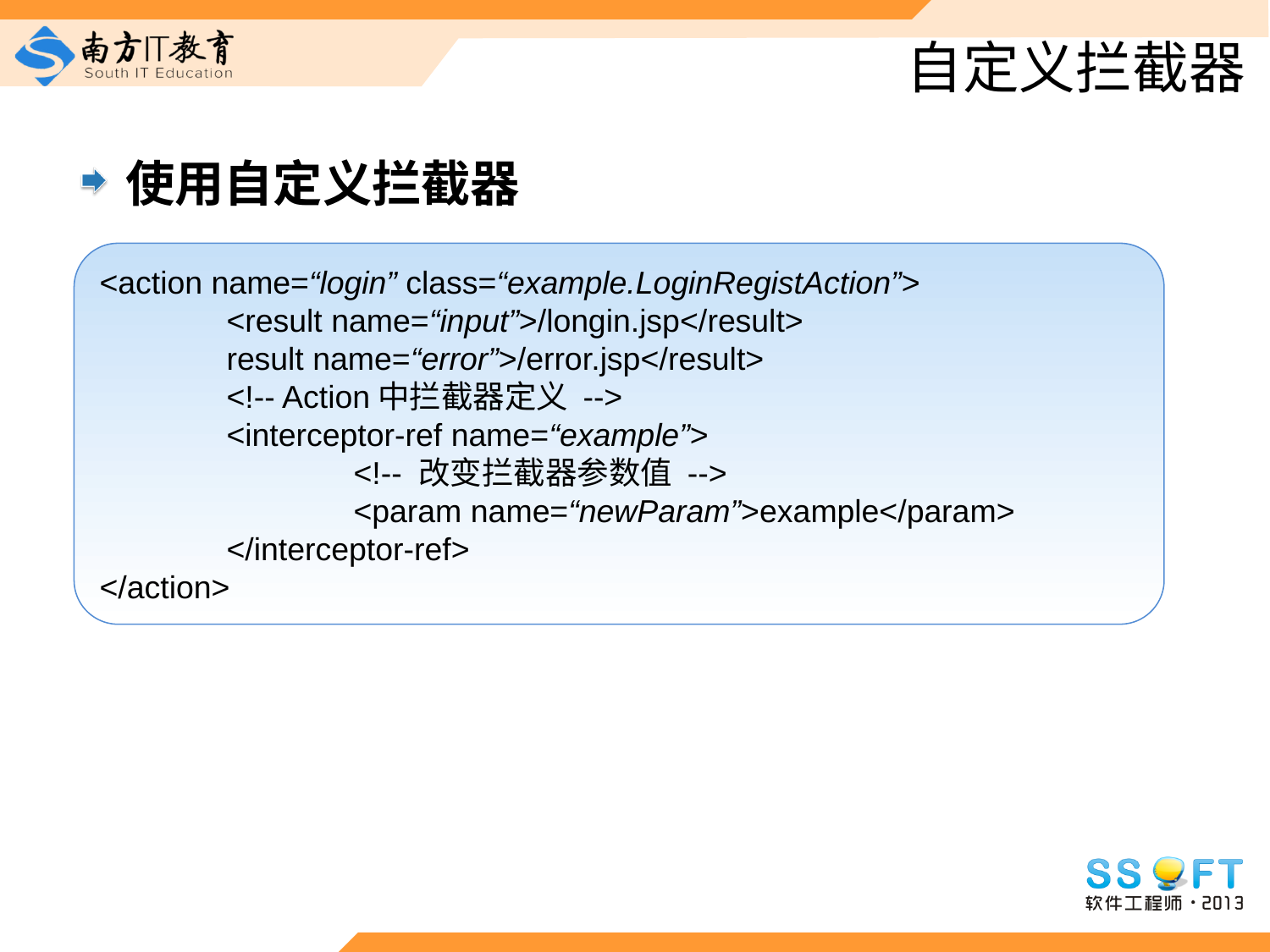

# 自定义拦截器
使用自定义拦截器

<action name=“login” class=“example.LoginRegistAction”>
	<result name=“input”>/longin.jsp</result>
	result name=“error”>/error.jsp</result>
	<!-- Action中拦截器定义 -->
	<interceptor-ref name=“example”>
		<!-- 改变拦截器参数值 -->
		<param name=“newParam”>example</param>
	</interceptor-ref>
</action>